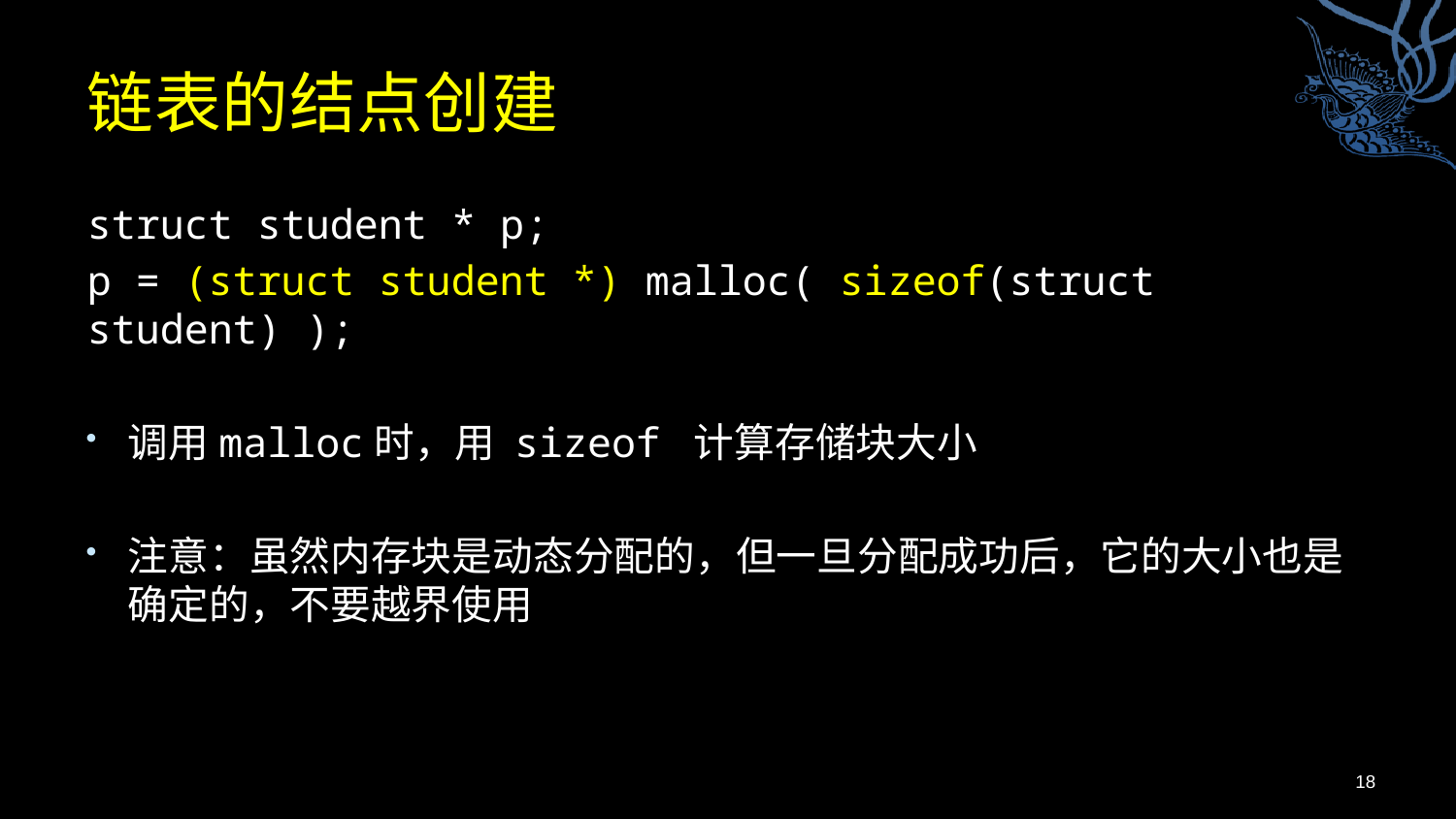

# 链表的结点创建
struct student * p;
p = (struct student *) malloc( sizeof(struct student) );

调用malloc时，用 sizeof 计算存储块大小

注意：虽然内存块是动态分配的，但一旦分配成功后，它的大小也是确定的，不要越界使用
18